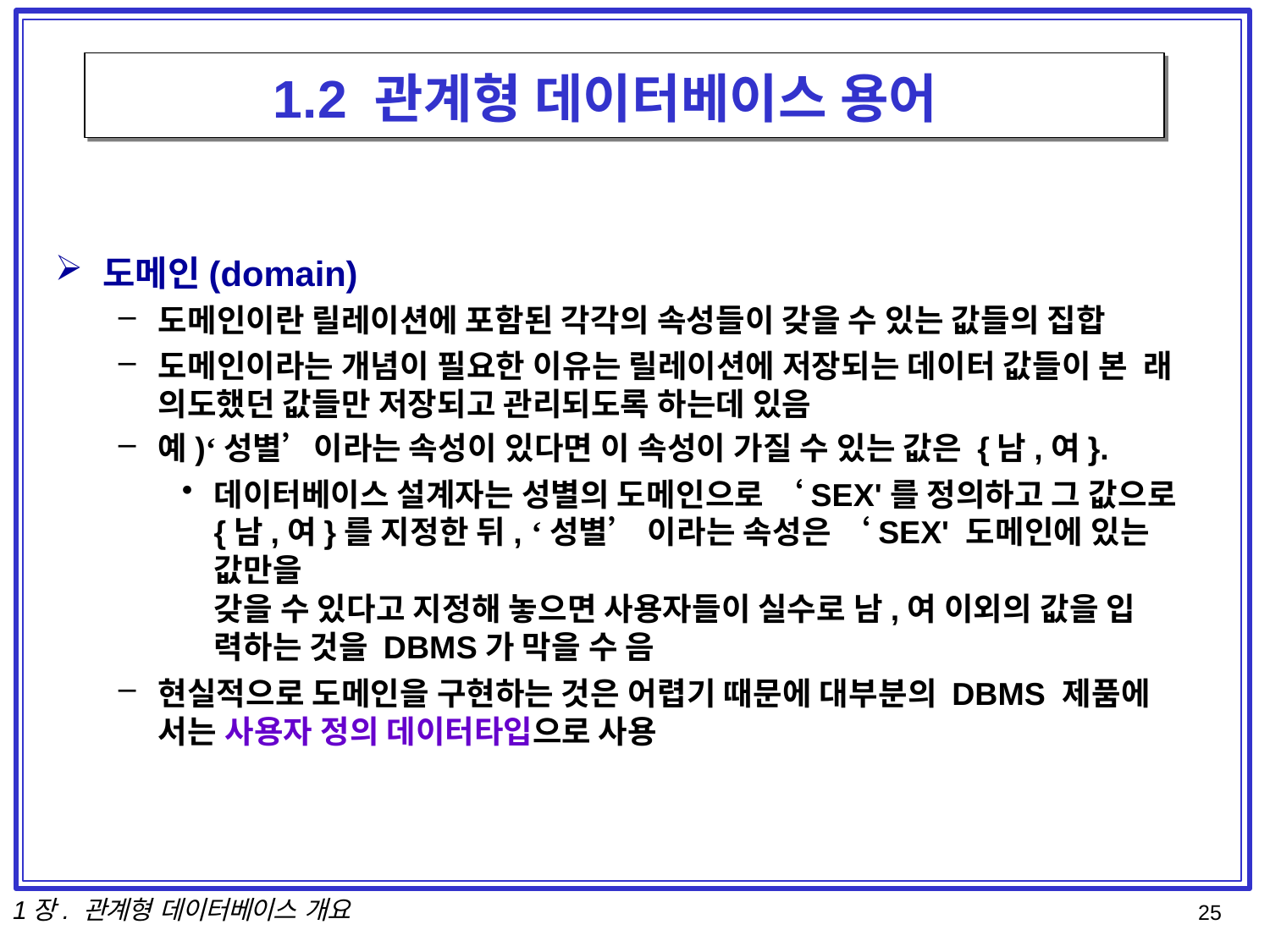

# 1.2 관계형 데이터베이스 용어
도메인(domain)
도메인이란 릴레이션에 포함된 각각의 속성들이 갖을 수 있는 값들의 집합
도메인이라는 개념이 필요한 이유는 릴레이션에 저장되는 데이터 값들이 본  래 의도했던 값들만 저장되고 관리되도록 하는데 있음
예)‘성별’이라는 속성이 있다면 이 속성이 가질 수 있는 값은 {남,여}.
데이터베이스 설계자는 성별의 도메인으로 ‘SEX'를 정의하고 그 값으로
{남,여}를 지정한 뒤, ‘성별’ 이라는 속성은 ‘SEX' 도메인에 있는 값만을
갖을 수 있다고 지정해 놓으면 사용자들이 실수로 남,여 이외의 값을 입  력하는 것을 DBMS가 막을 수 음
현실적으로 도메인을 구현하는 것은 어렵기 때문에 대부분의 DBMS 제품에
서는 사용자 정의 데이터타입으로 사용
1장. 관계형 데이터베이스 개요
25